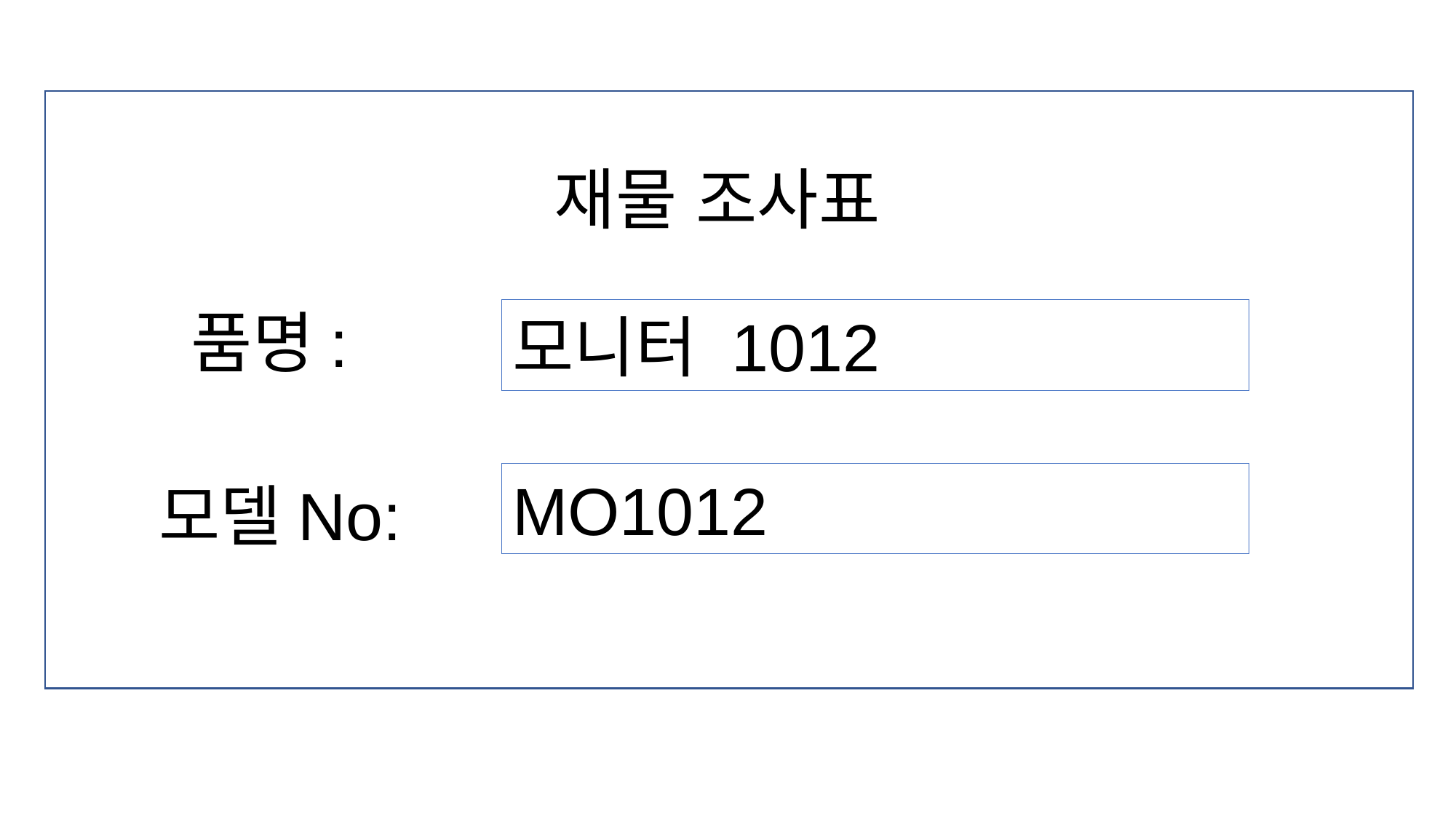

재물 조사표
품명:
모니터 1012
MO1012
모델No: